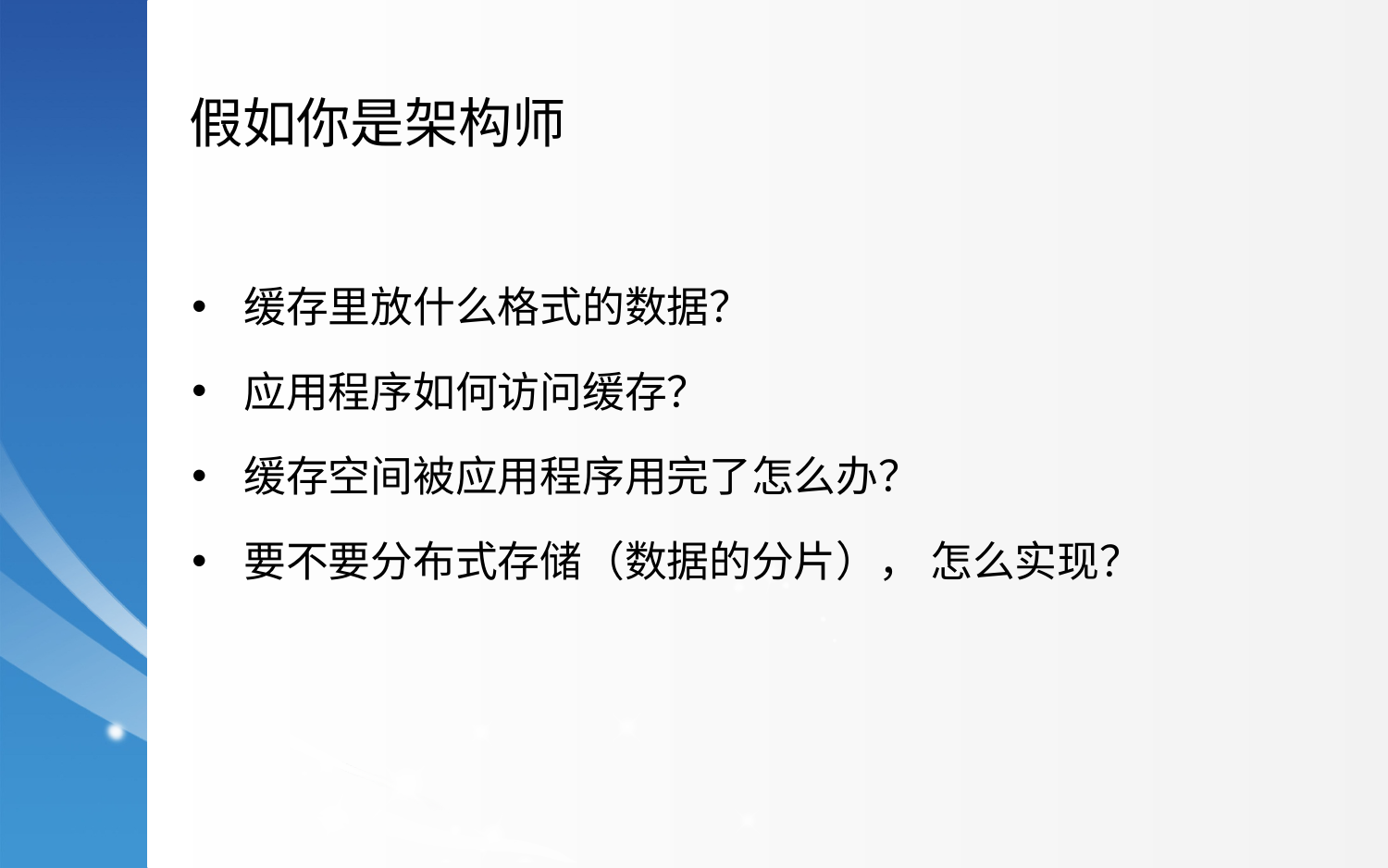

假如你是架构师

缓存里放什么格式的数据？
应用程序如何访问缓存？
缓存空间被应用程序用完了怎么办？
要不要分布式存储（数据的分片）， 怎么实现？